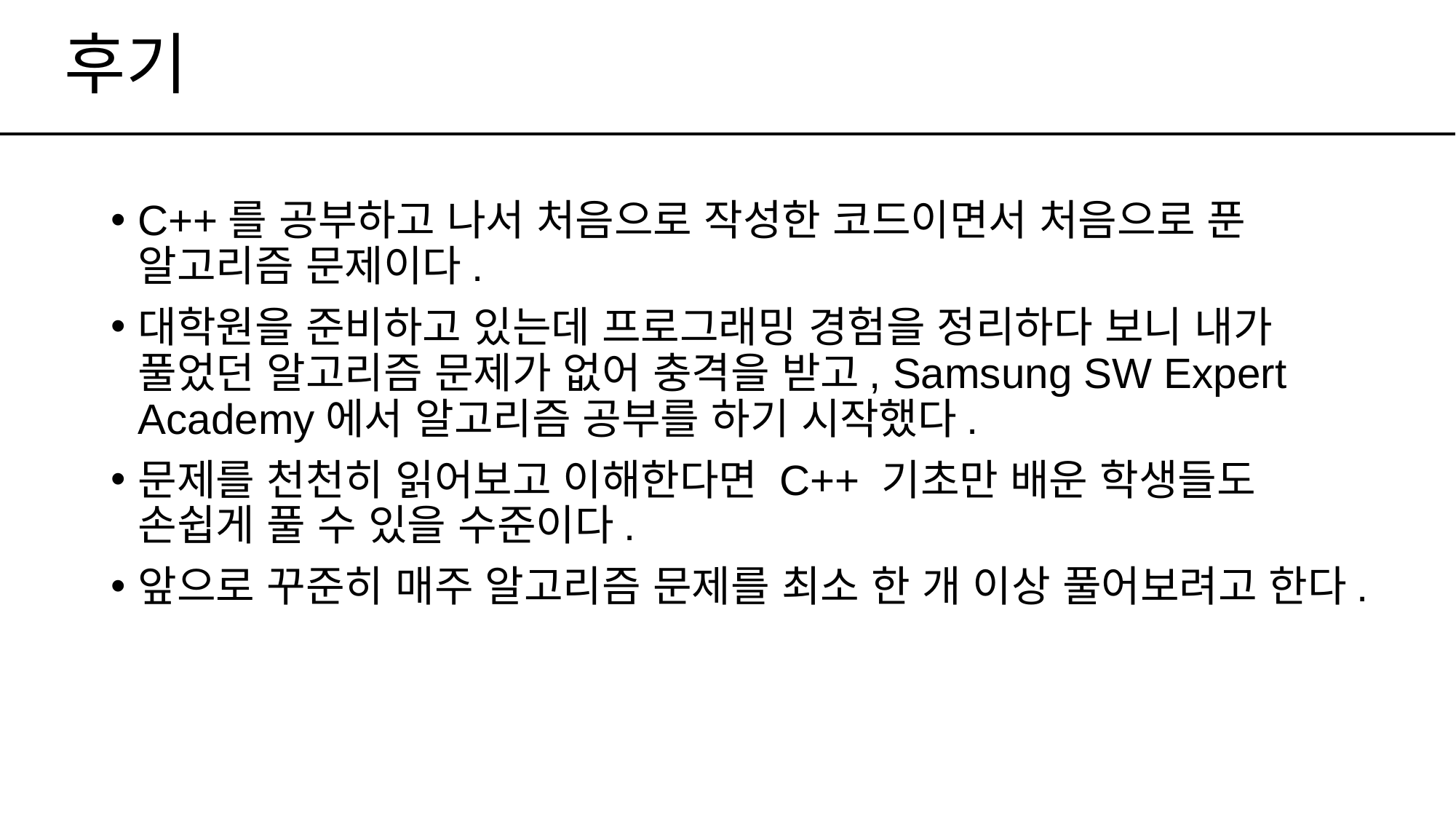

# 후기
C++를 공부하고 나서 처음으로 작성한 코드이면서 처음으로 푼 알고리즘 문제이다.
대학원을 준비하고 있는데 프로그래밍 경험을 정리하다 보니 내가 풀었던 알고리즘 문제가 없어 충격을 받고, Samsung SW Expert Academy에서 알고리즘 공부를 하기 시작했다.
문제를 천천히 읽어보고 이해한다면 C++ 기초만 배운 학생들도 손쉽게 풀 수 있을 수준이다.
앞으로 꾸준히 매주 알고리즘 문제를 최소 한 개 이상 풀어보려고 한다.